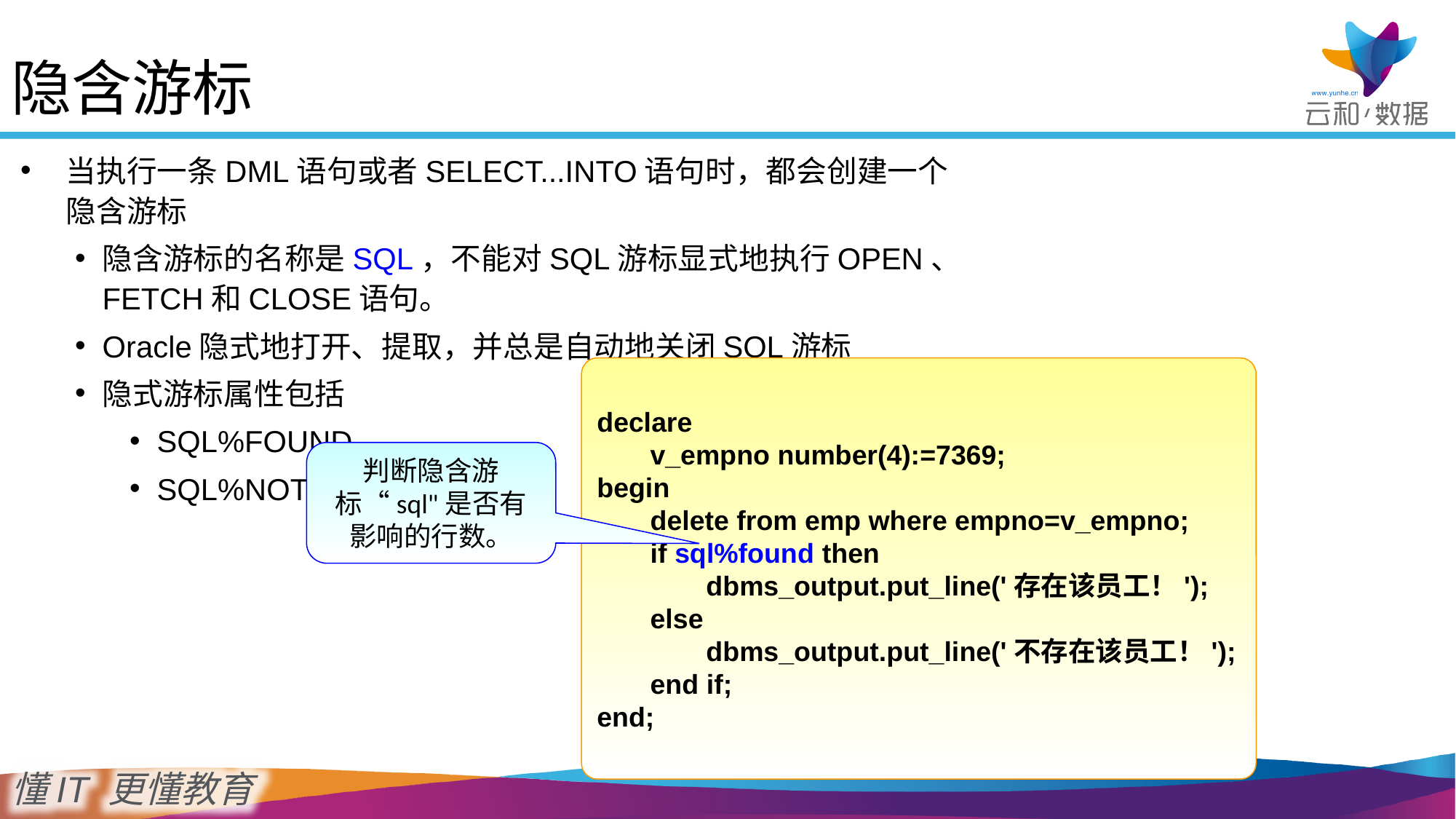

隐含游标
当执行一条DML语句或者SELECT...INTO语句时，都会创建一个隐含游标
隐含游标的名称是SQL，不能对SQL游标显式地执行OPEN、FETCH和CLOSE语句。
Oracle隐式地打开、提取，并总是自动地关闭SQL游标
隐式游标属性包括
SQL%FOUND、
SQL%NOTFOUND
declare
	v_empno number(4):=7369;
begin
  	delete from emp where empno=v_empno;
  	if sql%found then
    		dbms_output.put_line('存在该员工！');
  	else
    		dbms_output.put_line('不存在该员工！');
  	end if;
end;
判断隐含游标“sql"是否有影响的行数。